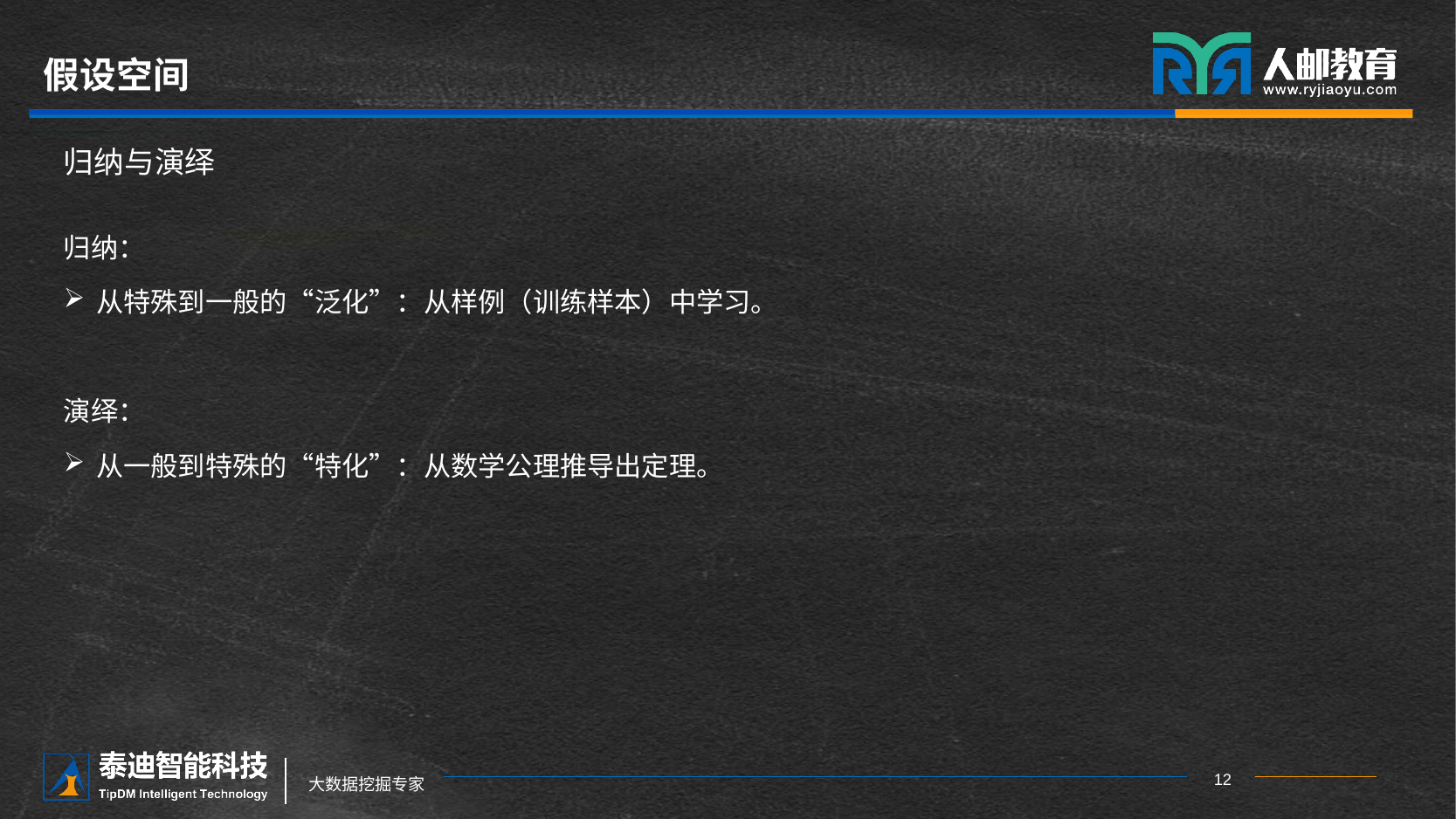

# 假设空间
归纳与演绎
归纳：
从特殊到一般的“泛化”：从样例（训练样本）中学习。

演绎：
从一般到特殊的“特化”：从数学公理推导出定理。